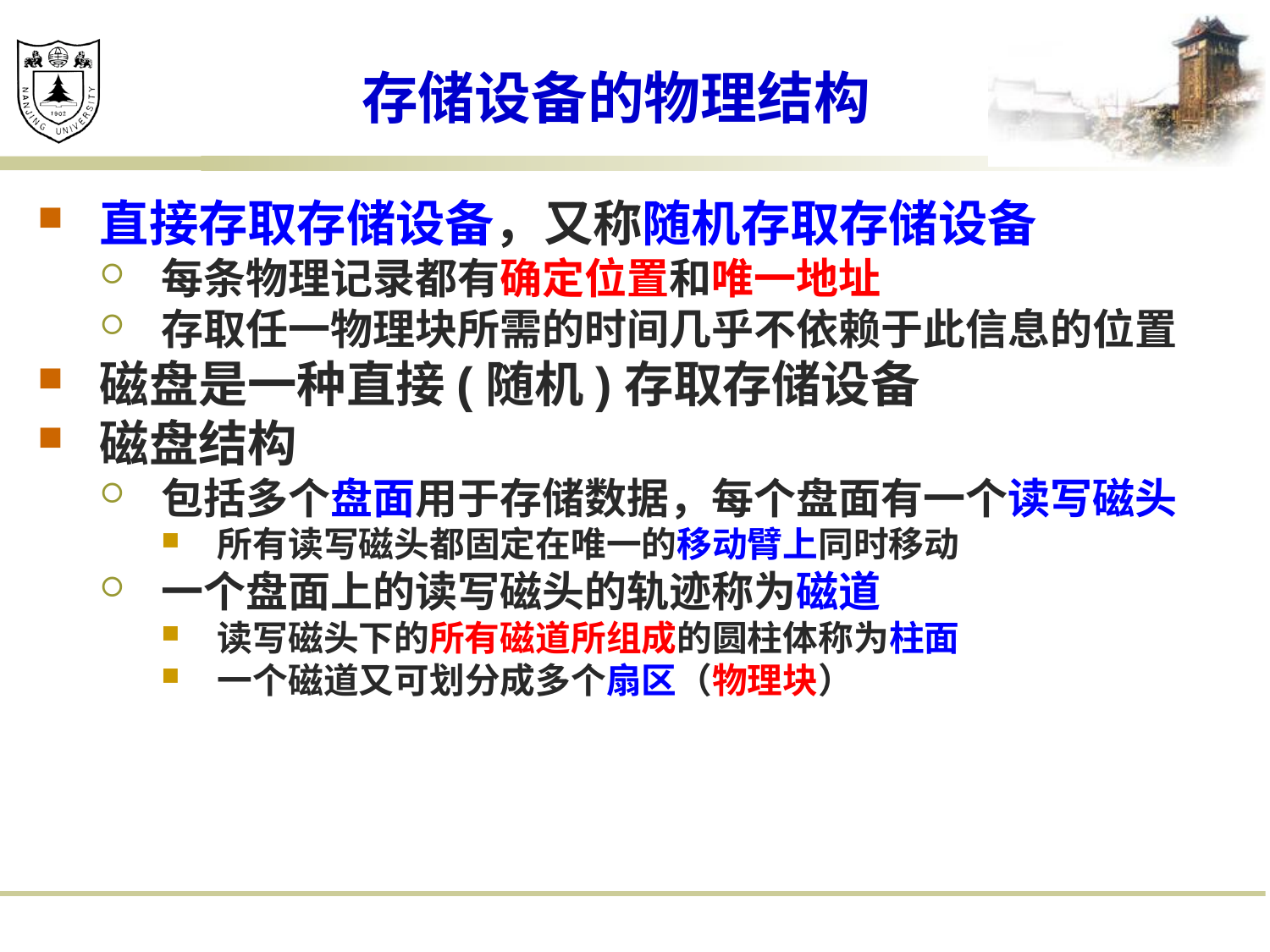

# 存储设备的物理结构
直接存取存储设备，又称随机存取存储设备
每条物理记录都有确定位置和唯一地址
存取任一物理块所需的时间几乎不依赖于此信息的位置
磁盘是一种直接(随机)存取存储设备
磁盘结构
包括多个盘面用于存储数据，每个盘面有一个读写磁头
所有读写磁头都固定在唯一的移动臂上同时移动
一个盘面上的读写磁头的轨迹称为磁道
读写磁头下的所有磁道所组成的圆柱体称为柱面
一个磁道又可划分成多个扇区（物理块）

49